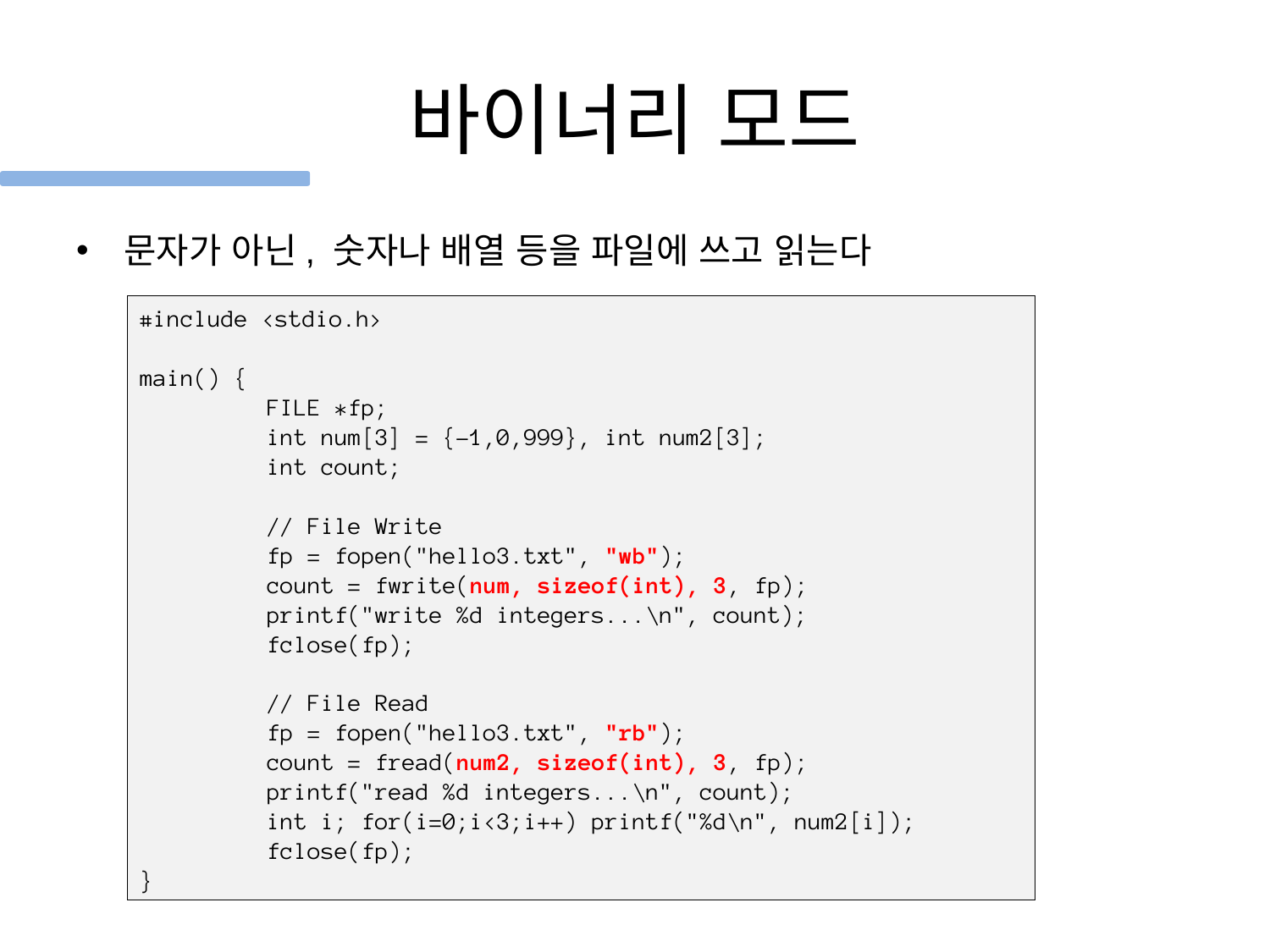

# 바이너리 모드

문자가 아닌, 숫자나 배열 등을 파일에 쓰고 읽는다
#include <stdio.h>

main() {
	FILE *fp;
	int num[3] = {-1,0,999}, int num2[3];
	int count;

	// File Write
	fp = fopen("hello3.txt", "wb");
	count = fwrite(num, sizeof(int), 3, fp);
	printf("write %d integers...\n", count);
	fclose(fp);

	// File Read
	fp = fopen("hello3.txt", "rb");
	count = fread(num2, sizeof(int), 3, fp);
	printf("read %d integers...\n", count);
	int i; for(i=0;i<3;i++) printf("%d\n", num2[i]);
	fclose(fp);
}